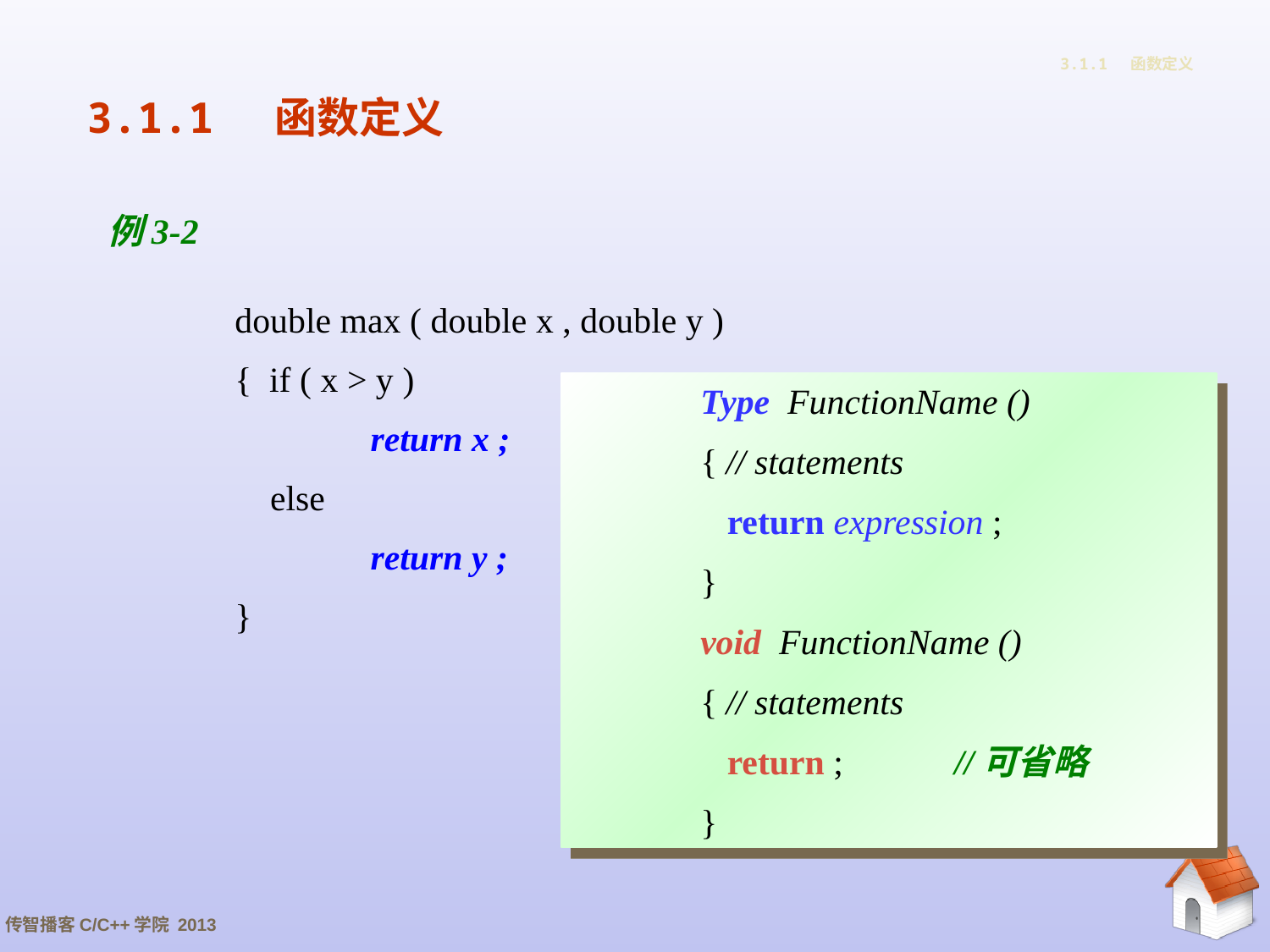

# 3.1.1  函数定义
3.1.1  函数定义
例3-2
double max ( double x , double y )
{  if ( x > y )
	 return x ;
    else
	 return y ;
}
	Type  FunctionName ()
	{ // statements
	   return expression ;
	}
	void  FunctionName ()
	{ // statements
	   return ;   	//可省略
	}